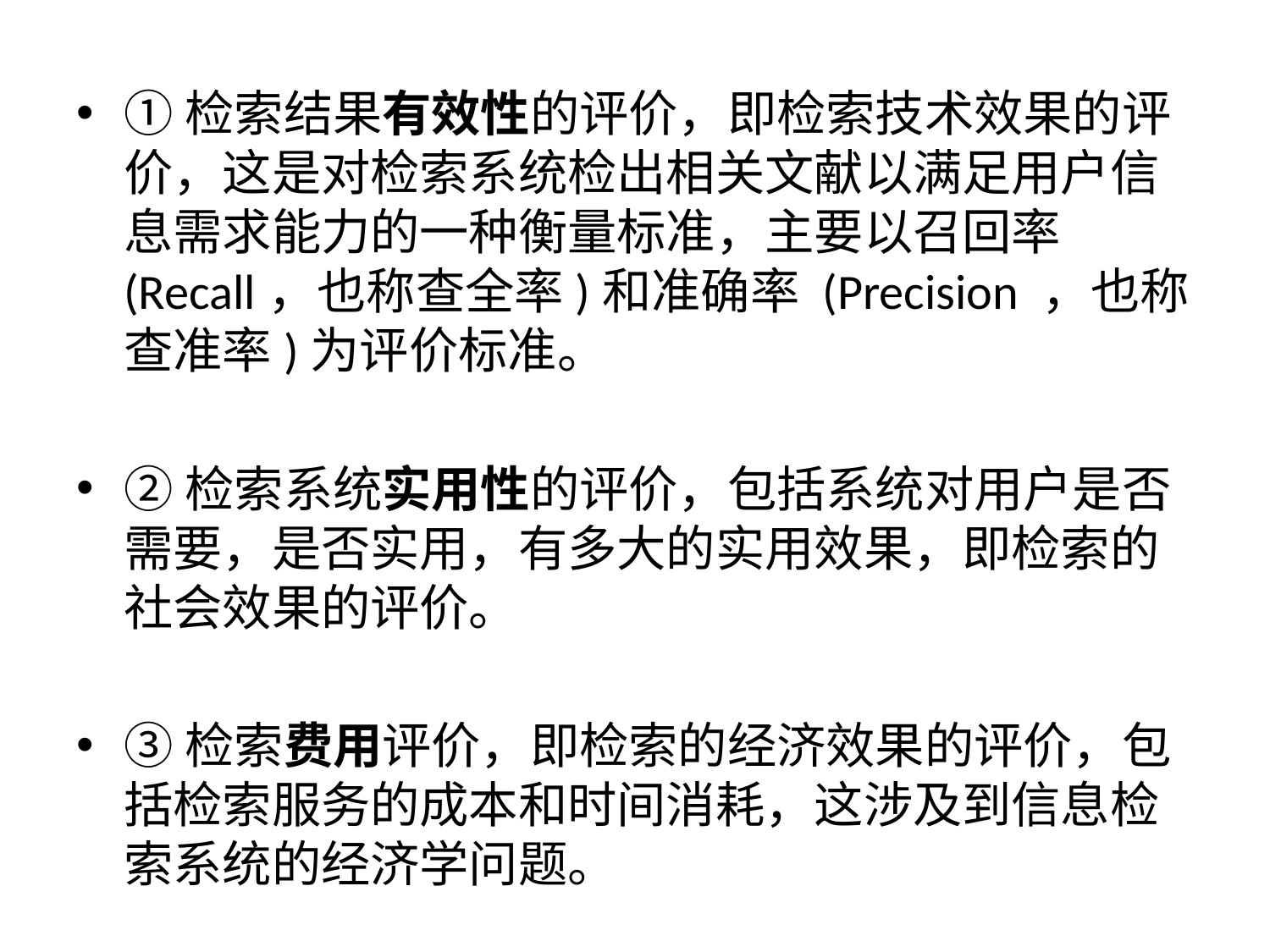

①检索结果有效性的评价，即检索技术效果的评价，这是对检索系统检出相关文献以满足用户信息需求能力的一种衡量标准，主要以召回率(Recall，也称查全率)和准确率 (Precision ，也称查准率)为评价标准。

②检索系统实用性的评价，包括系统对用户是否需要，是否实用，有多大的实用效果，即检索的社会效果的评价。

③检索费用评价，即检索的经济效果的评价，包括检索服务的成本和时间消耗，这涉及到信息检索系统的经济学问题。